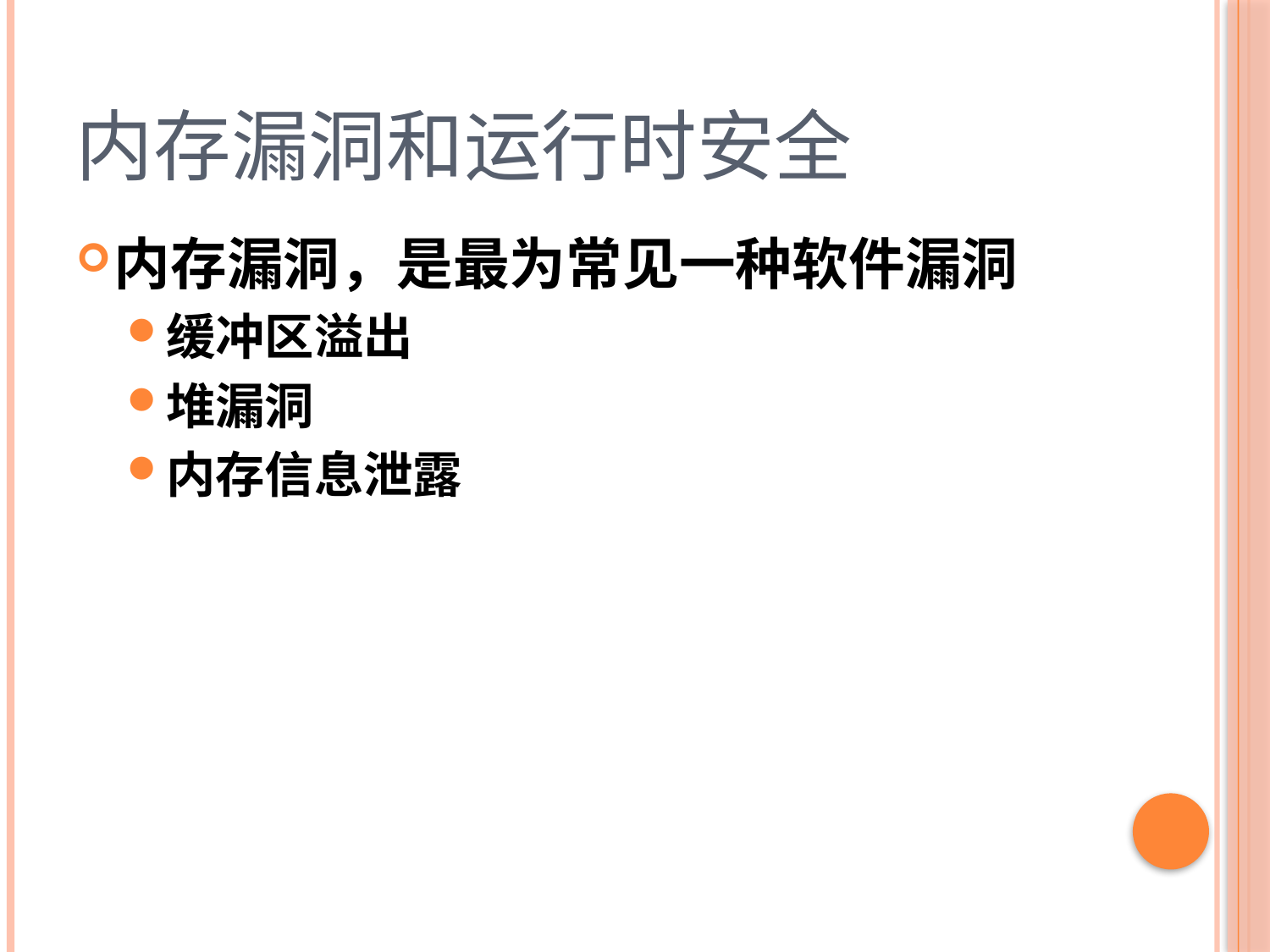

# 内存漏洞和运行时安全
内存漏洞，是最为常见一种软件漏洞
缓冲区溢出
堆漏洞
内存信息泄露